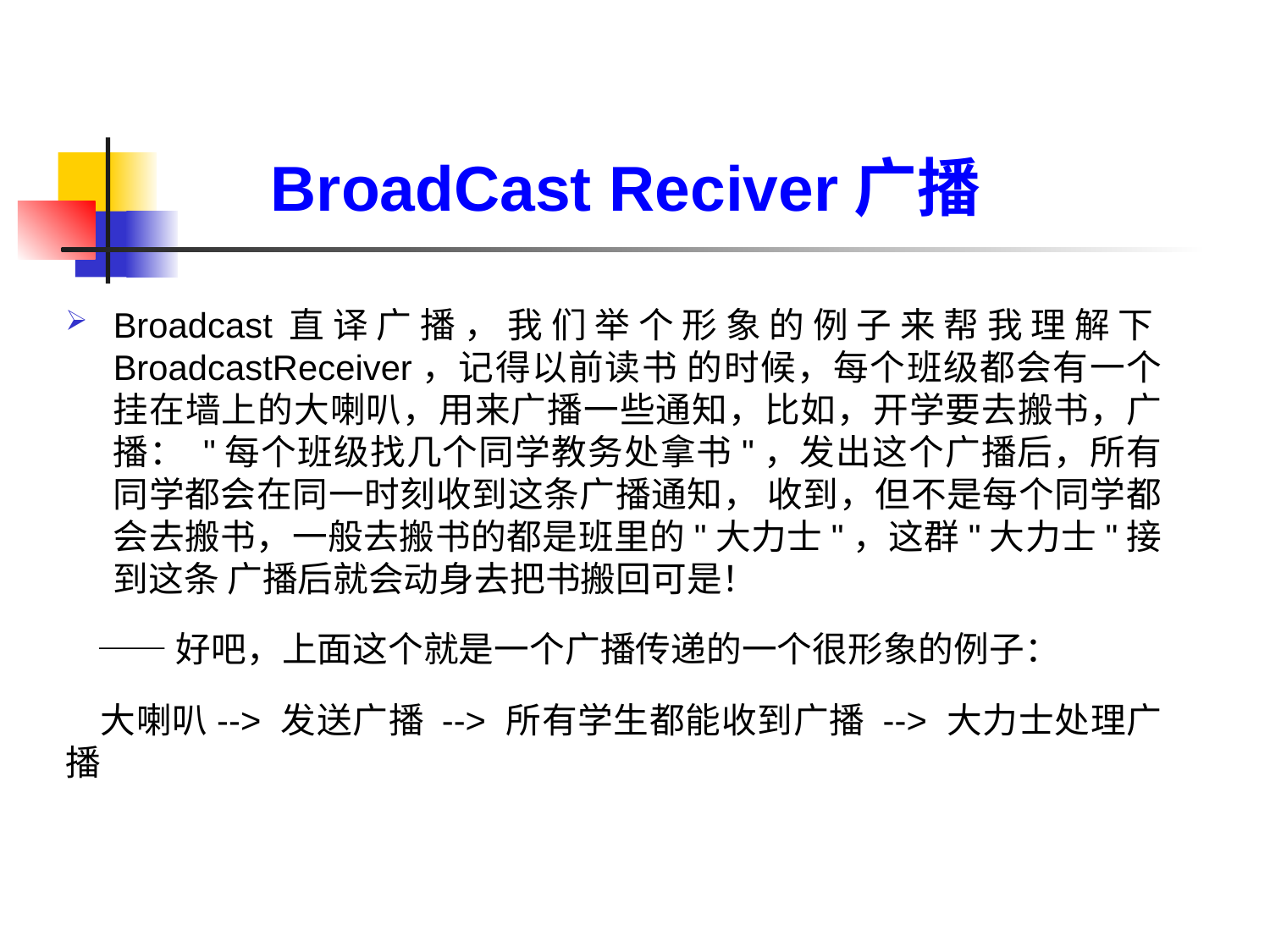

BroadCast Reciver广播
Broadcast直译广播，我们举个形象的例子来帮我理解下BroadcastReceiver，记得以前读书 的时候，每个班级都会有一个挂在墙上的大喇叭，用来广播一些通知，比如，开学要去搬书，广播： "每个班级找几个同学教务处拿书"，发出这个广播后，所有同学都会在同一时刻收到这条广播通知， 收到，但不是每个同学都会去搬书，一般去搬书的都是班里的"大力士"，这群"大力士"接到这条 广播后就会动身去把书搬回可是！
    ——好吧，上面这个就是一个广播传递的一个很形象的例子：
   大喇叭--> 发送广播 --> 所有学生都能收到广播 --> 大力士处理广播